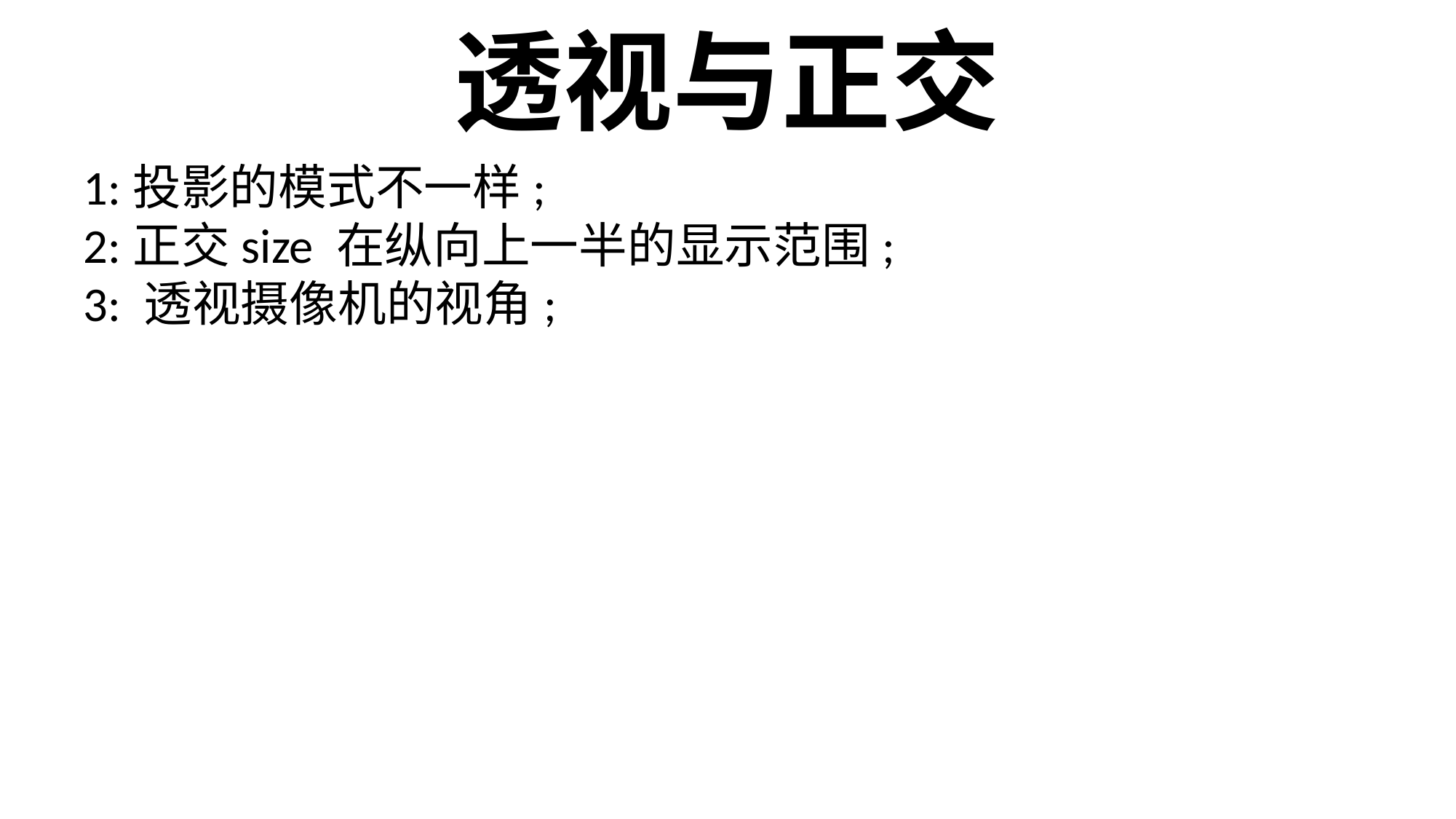

透视与正交
1:投影的模式不一样;
2:正交size 在纵向上一半的显示范围;
3: 透视摄像机的视角;
2